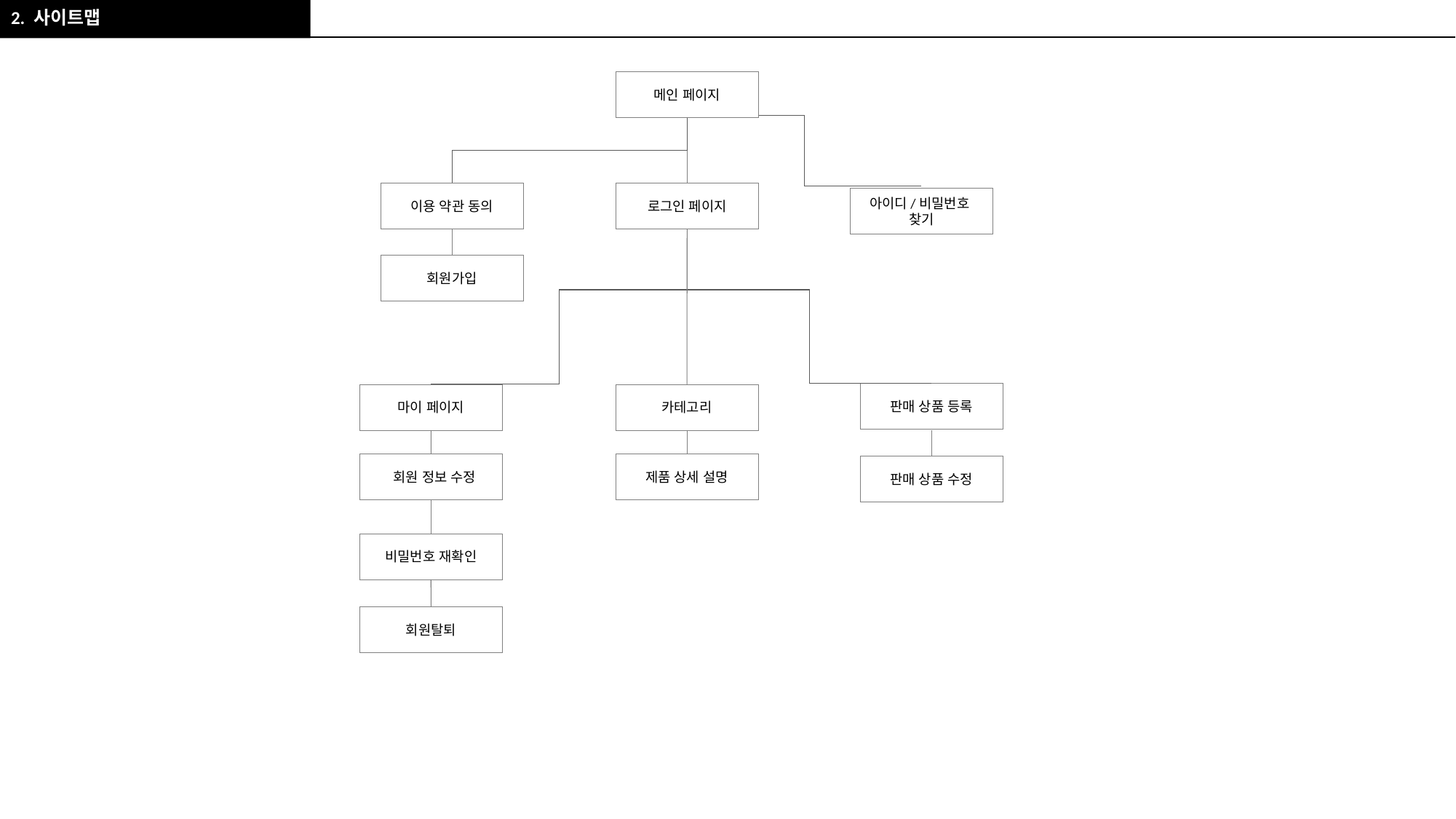

2. 사이트맵
메인 페이지
이용 약관 동의
로그인 페이지
아이디/비밀번호
찾기
회원가입
판매 상품 등록
마이 페이지
카테고리
 회원 정보 수정
제품 상세 설명
판매 상품 수정
비밀번호 재확인
회원탈퇴